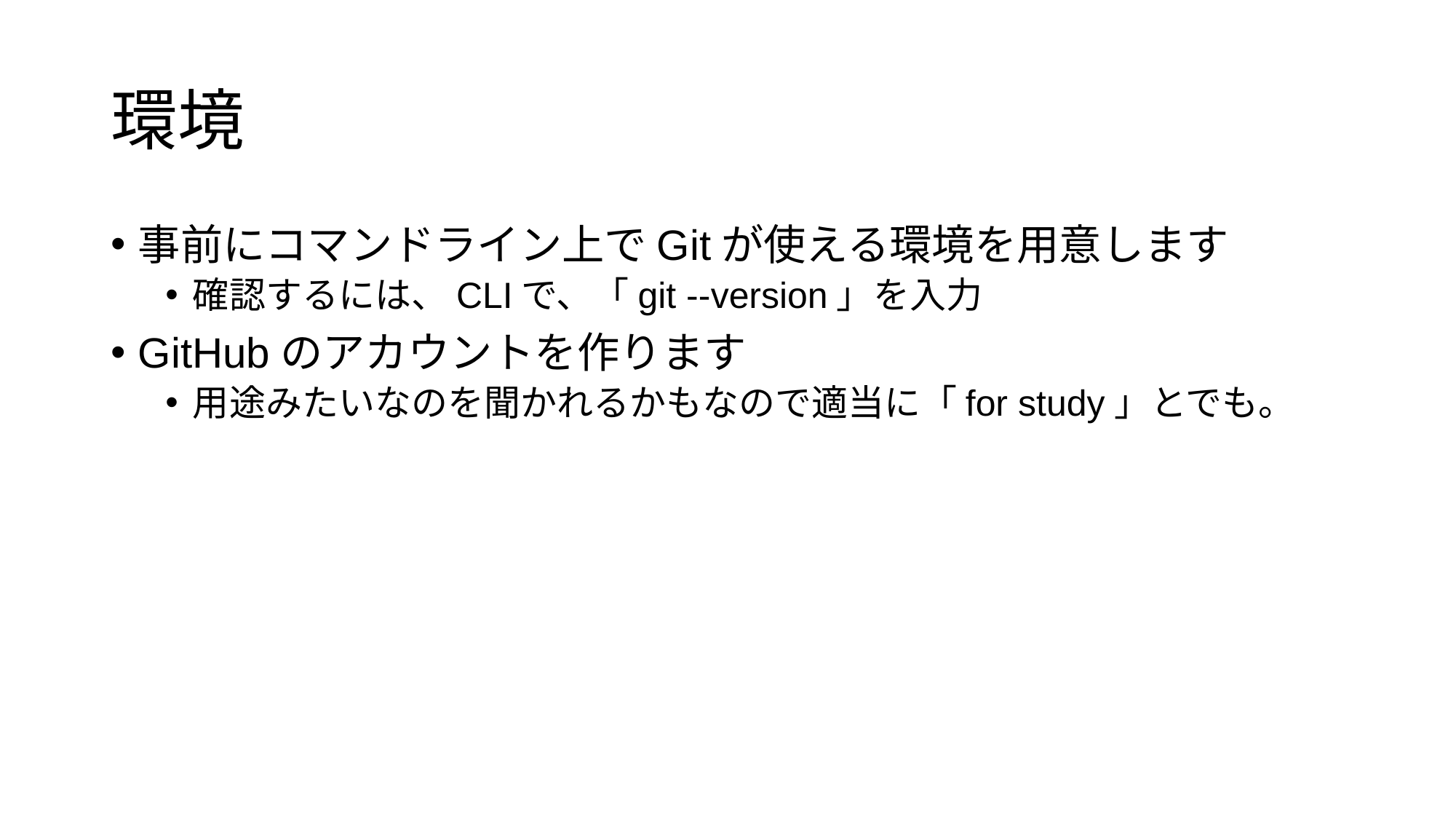

# 環境
事前にコマンドライン上でGitが使える環境を用意します
確認するには、CLIで、「git --version」を入力
GitHubのアカウントを作ります
用途みたいなのを聞かれるかもなので適当に「for study」とでも。